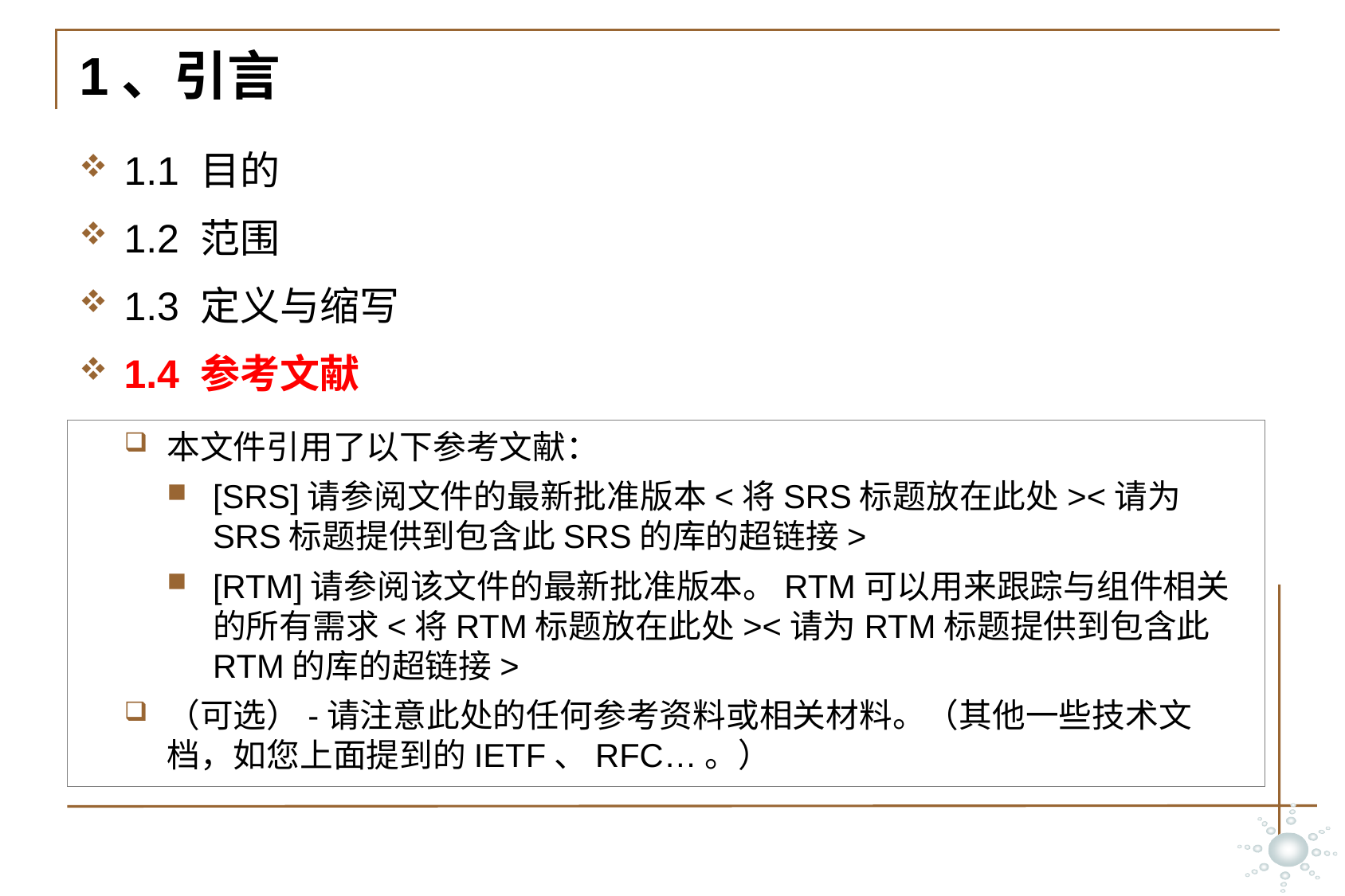

# 1、引言
1.1 目的
1.2 范围
1.3 定义与缩写
1.4 参考文献
本文件引用了以下参考文献：
[SRS]请参阅文件的最新批准版本<将SRS标题放在此处><请为SRS标题提供到包含此SRS的库的超链接>
[RTM]请参阅该文件的最新批准版本。RTM可以用来跟踪与组件相关的所有需求<将RTM标题放在此处><请为RTM标题提供到包含此RTM的库的超链接>
（可选）-请注意此处的任何参考资料或相关材料。（其他一些技术文档，如您上面提到的IETF、RFC…。）
10